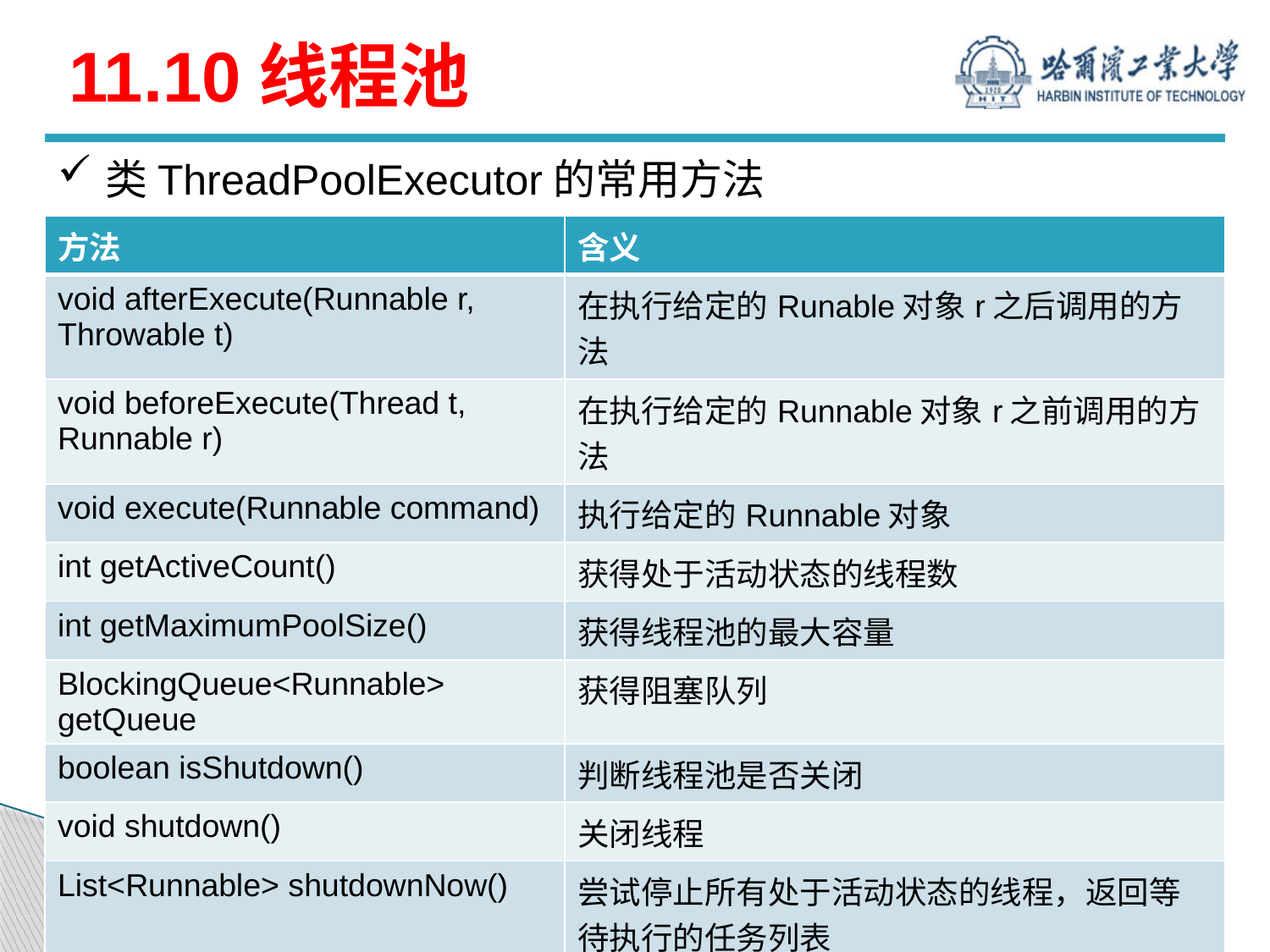

# 11.10线程池
类ThreadPoolExecutor的常用方法
| 方法 | 含义 |
| --- | --- |
| void afterExecute(Runnable r, Throwable t) | 在执行给定的Runable对象r之后调用的方法 |
| void beforeExecute(Thread t, Runnable r) | 在执行给定的Runnable对象r之前调用的方法 |
| void execute(Runnable command) | 执行给定的Runnable对象 |
| int getActiveCount() | 获得处于活动状态的线程数 |
| int getMaximumPoolSize() | 获得线程池的最大容量 |
| BlockingQueue<Runnable> getQueue | 获得阻塞队列 |
| boolean isShutdown() | 判断线程池是否关闭 |
| void shutdown() | 关闭线程 |
| List<Runnable> shutdownNow() | 尝试停止所有处于活动状态的线程，返回等待执行的任务列表 |